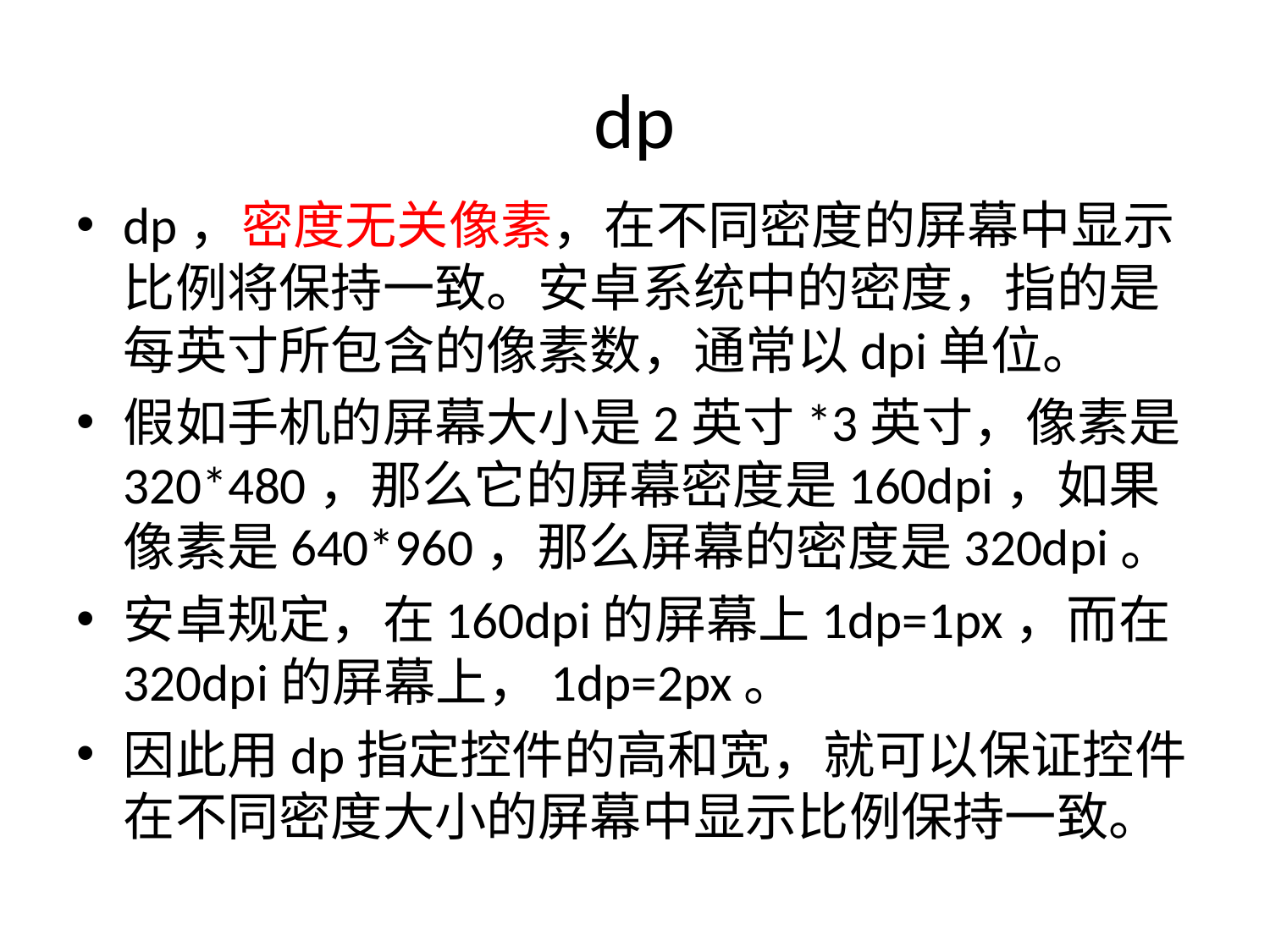

# dp
dp，密度无关像素，在不同密度的屏幕中显示比例将保持一致。安卓系统中的密度，指的是每英寸所包含的像素数，通常以dpi单位。
假如手机的屏幕大小是2英寸*3英寸，像素是320*480，那么它的屏幕密度是160dpi，如果像素是640*960，那么屏幕的密度是320dpi。
安卓规定，在160dpi的屏幕上1dp=1px，而在320dpi的屏幕上，1dp=2px。
因此用dp指定控件的高和宽，就可以保证控件在不同密度大小的屏幕中显示比例保持一致。